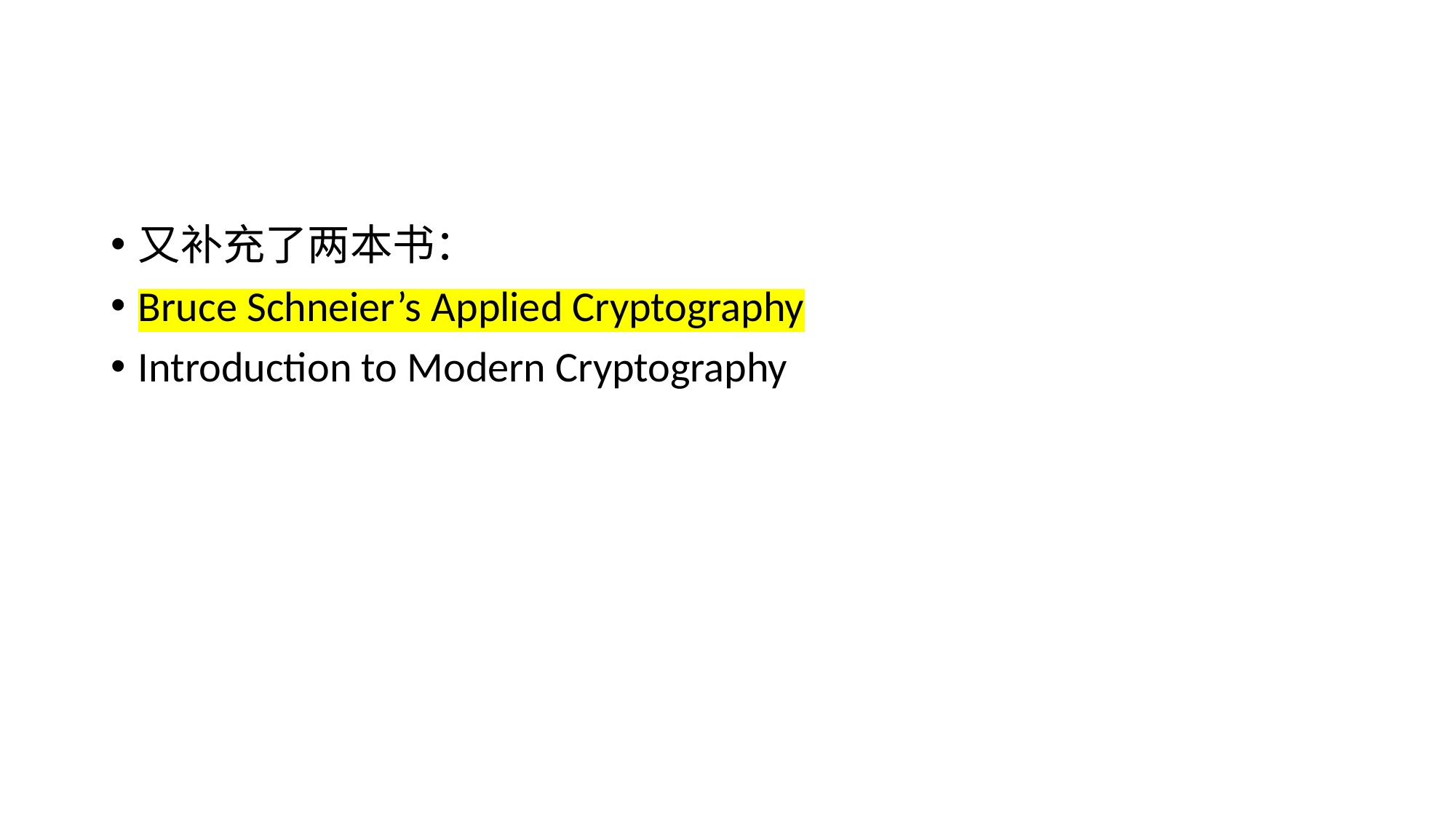

#
又补充了两本书：
Bruce Schneier’s Applied Cryptography
Introduction to Modern Cryptography